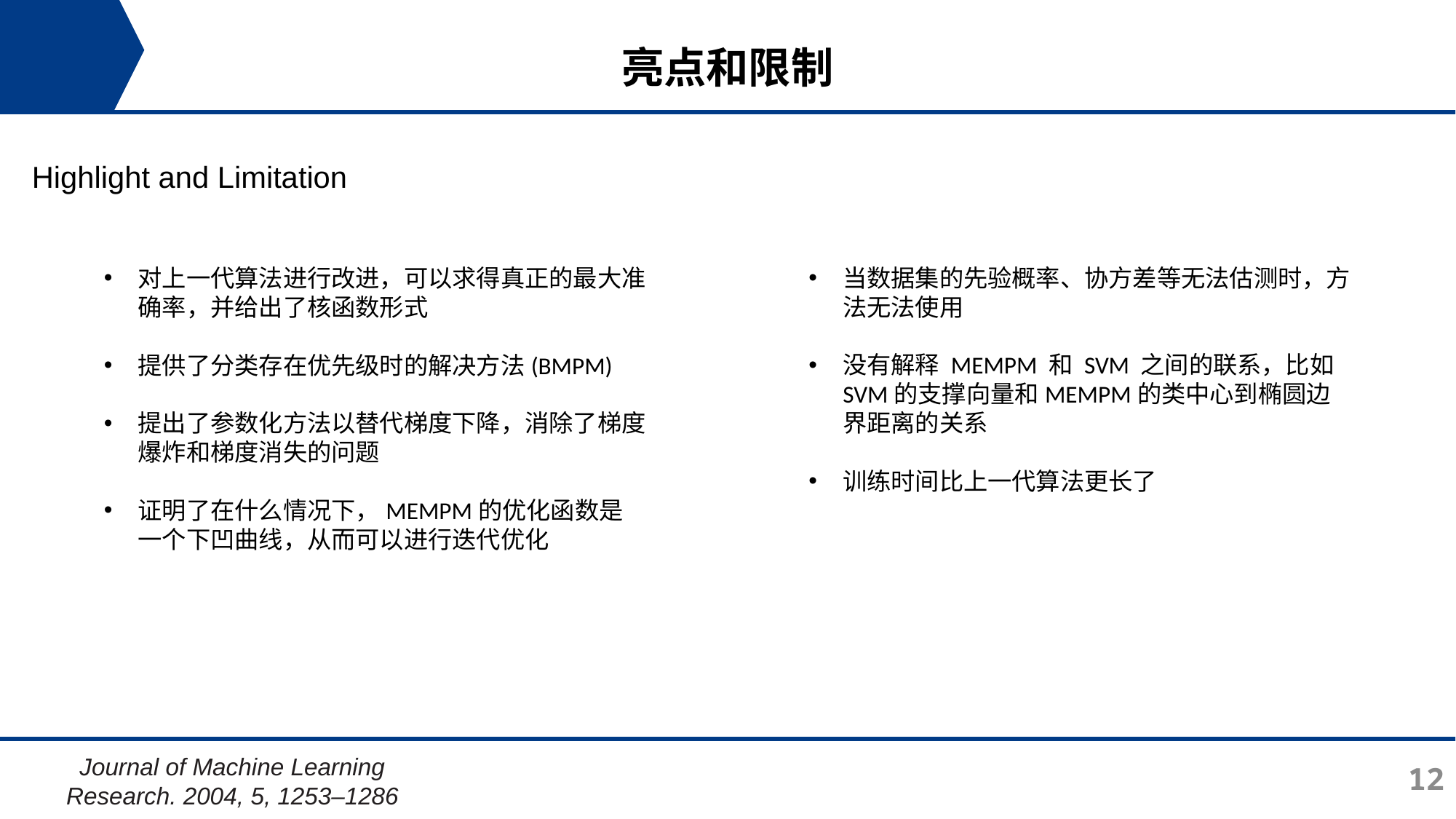

亮点和限制
Highlight and Limitation
当数据集的先验概率、协方差等无法估测时，方法无法使用

没有解释 MEMPM 和 SVM 之间的联系，比如SVM的支撑向量和MEMPM的类中心到椭圆边界距离的关系

训练时间比上一代算法更长了

对上一代算法进行改进，可以求得真正的最大准确率，并给出了核函数形式

提供了分类存在优先级时的解决方法(BMPM)

提出了参数化方法以替代梯度下降，消除了梯度爆炸和梯度消失的问题

证明了在什么情况下，MEMPM的优化函数是一个下凹曲线，从而可以进行迭代优化

Journal of Machine Learning Research. 2004, 5, 1253–1286
12